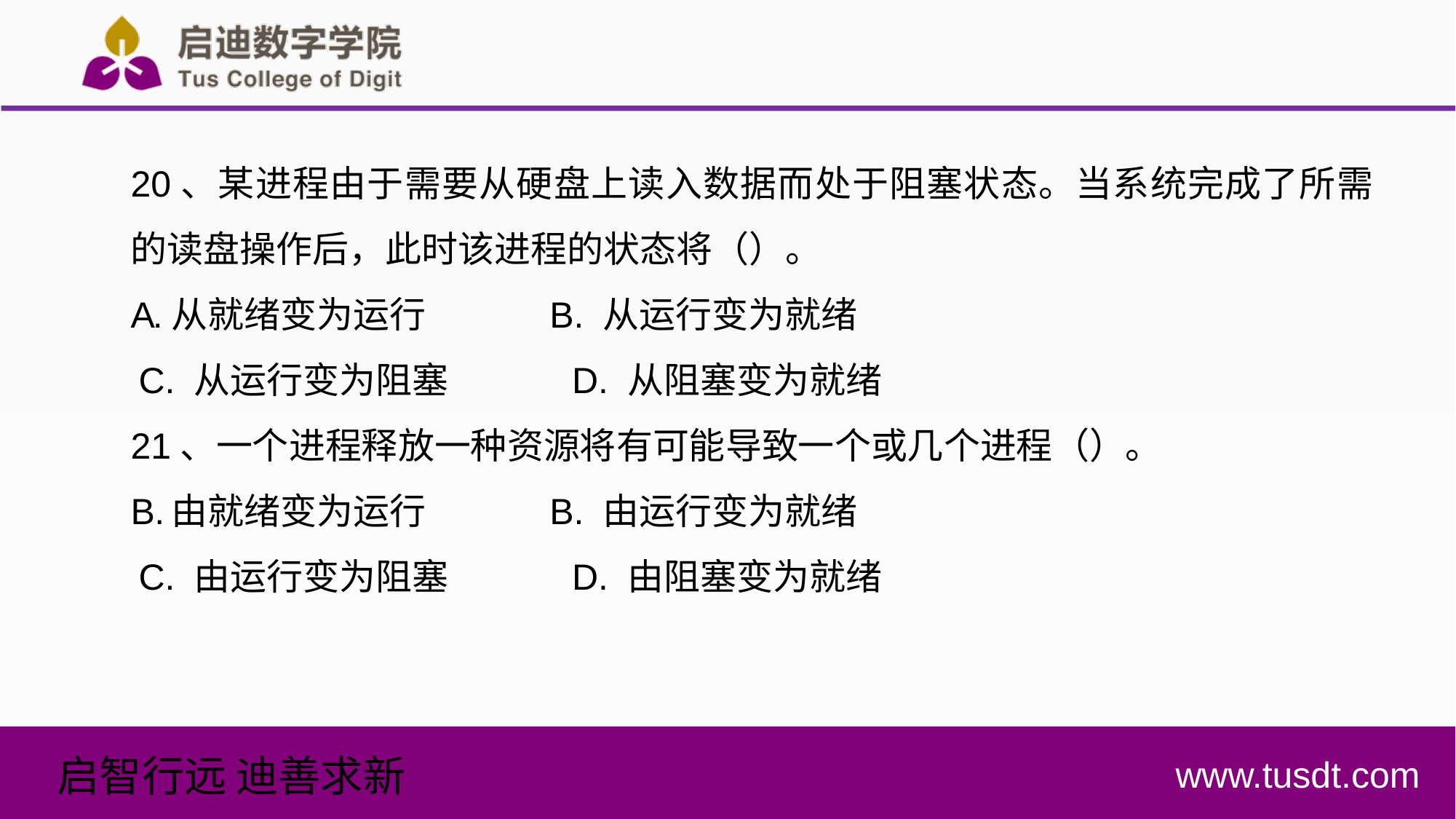

20、某进程由于需要从硬盘上读入数据而处于阻塞状态。当系统完成了所需的读盘操作后，此时该进程的状态将（）。
从就绪变为运行              B. 从运行变为就绪
C. 从运行变为阻塞              D. 从阻塞变为就绪
21、一个进程释放一种资源将有可能导致一个或几个进程（）。
由就绪变为运行              B. 由运行变为就绪
C. 由运行变为阻塞              D. 由阻塞变为就绪